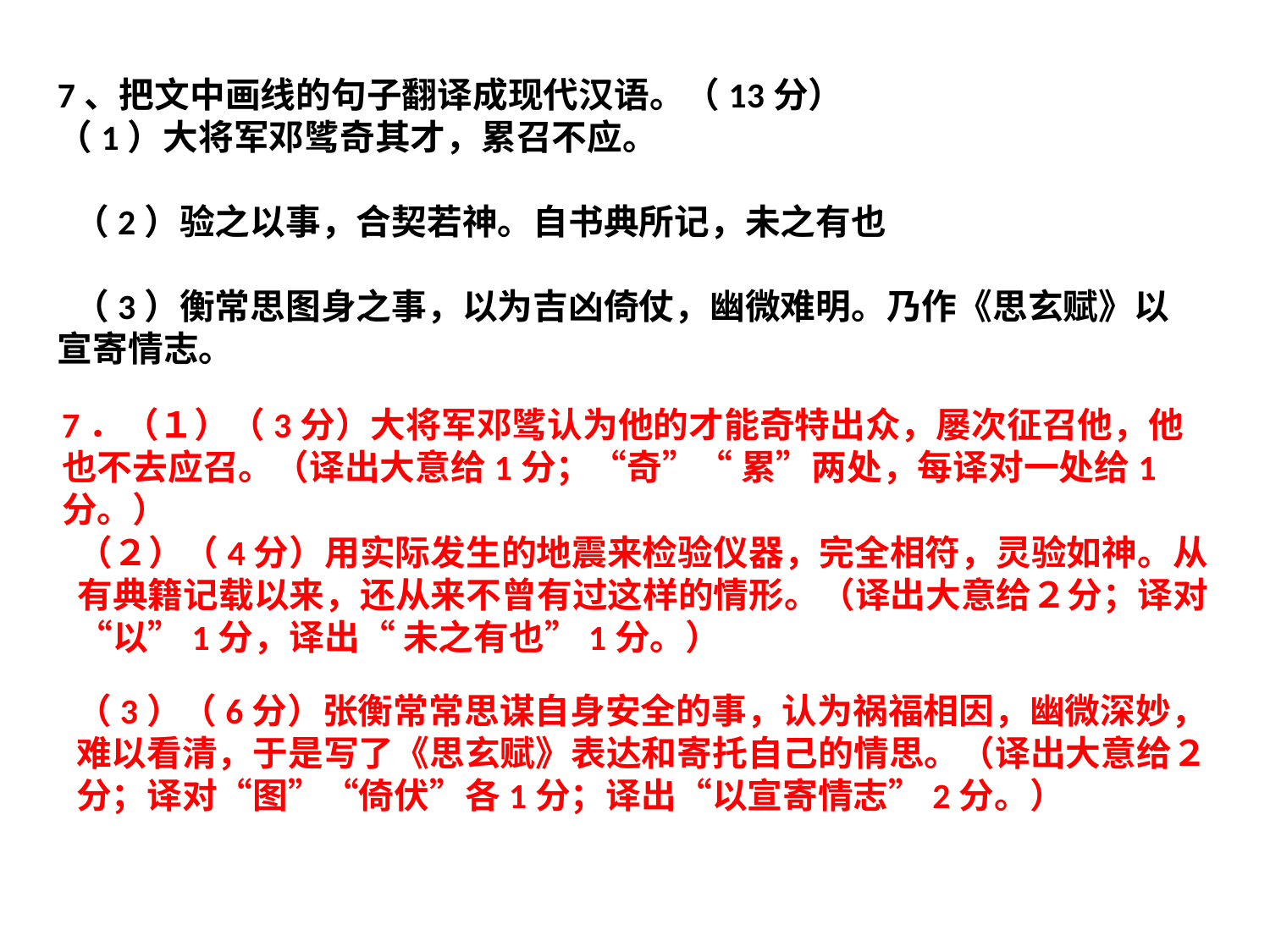

7、把文中画线的句子翻译成现代汉语。（13分）
（1）大将军邓骘奇其才，累召不应。

 （2）验之以事，合契若神。自书典所记，未之有也

 （3）衡常思图身之事，以为吉凶倚仗，幽微难明。乃作《思玄赋》以宣寄情志。

7．（１）（3分）大将军邓骘认为他的才能奇特出众，屡次征召他，他也不去应召。（译出大意给1分；“奇”“ 累”两处，每译对一处给1分。）

（２）（4分）用实际发生的地震来检验仪器，完全相符，灵验如神。从有典籍记载以来，还从来不曾有过这样的情形。（译出大意给２分；译对“以”1分，译出“ 未之有也”1分。）

（3）（6分）张衡常常思谋自身安全的事，认为祸福相因，幽微深妙，难以看清，于是写了《思玄赋》表达和寄托自己的情思。（译出大意给２分；译对“图”“倚伏”各1分；译出“以宣寄情志”2分。）